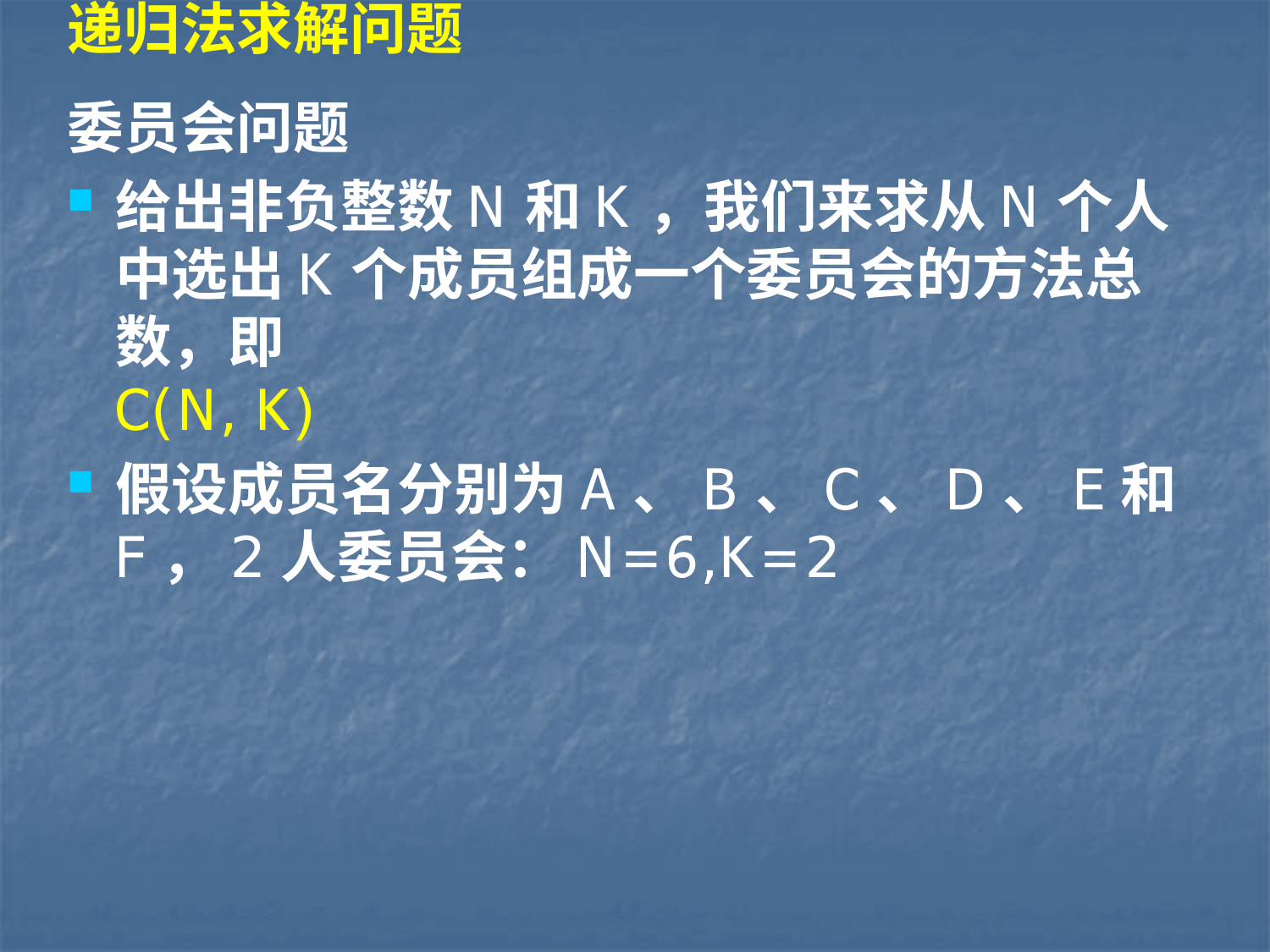

递归法求解问题
委员会问题
给出非负整数N和K，我们来求从N个人中选出K个成员组成一个委员会的方法总数，即
C(N, K)
假设成员名分别为A、B、C、D、E和F，2人委员会：N=6,K=2